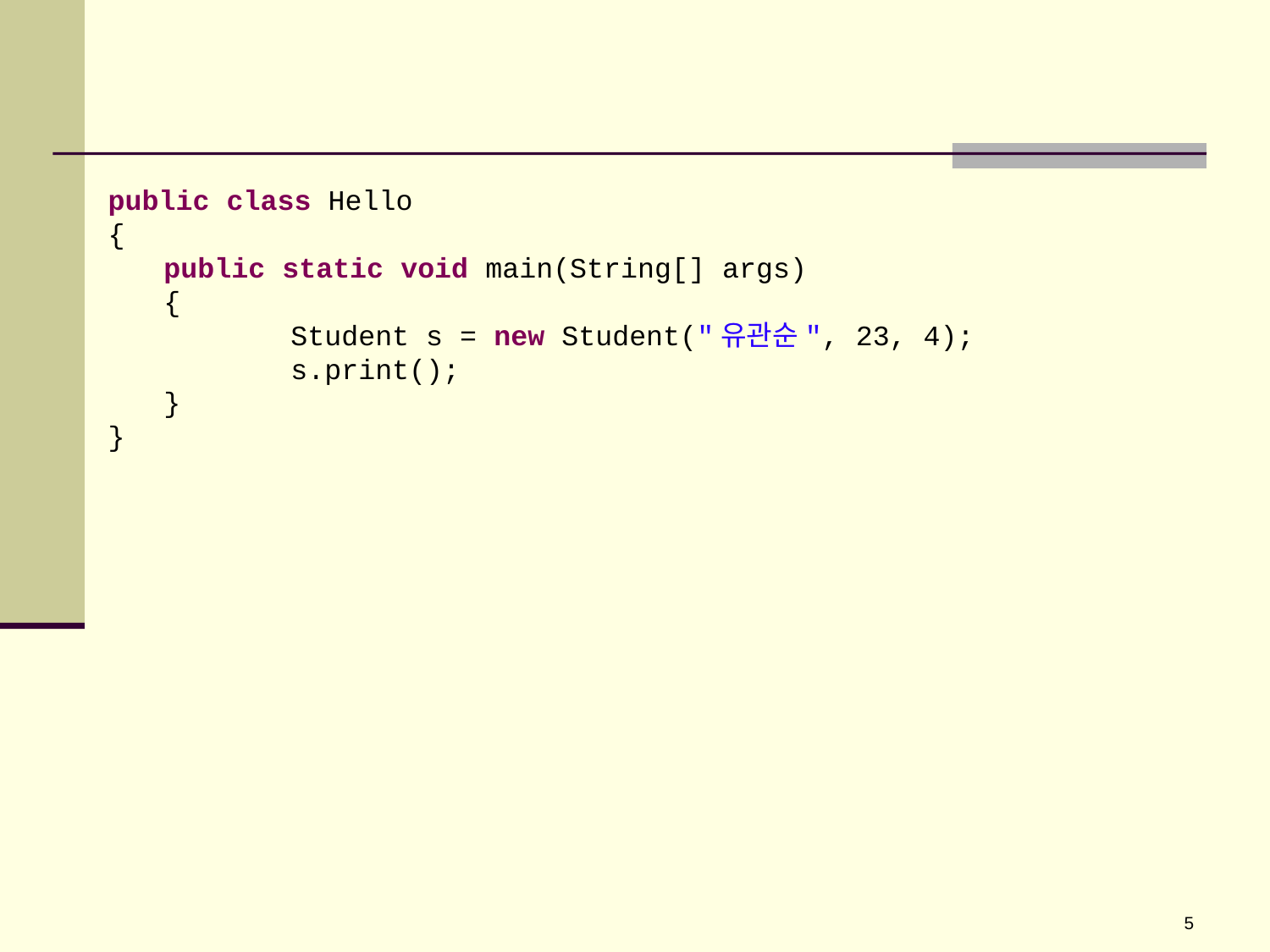

#
public class Hello
{
public static void main(String[] args)
{
	Student s = new Student("유관순", 23, 4);
	s.print();
}
}

5